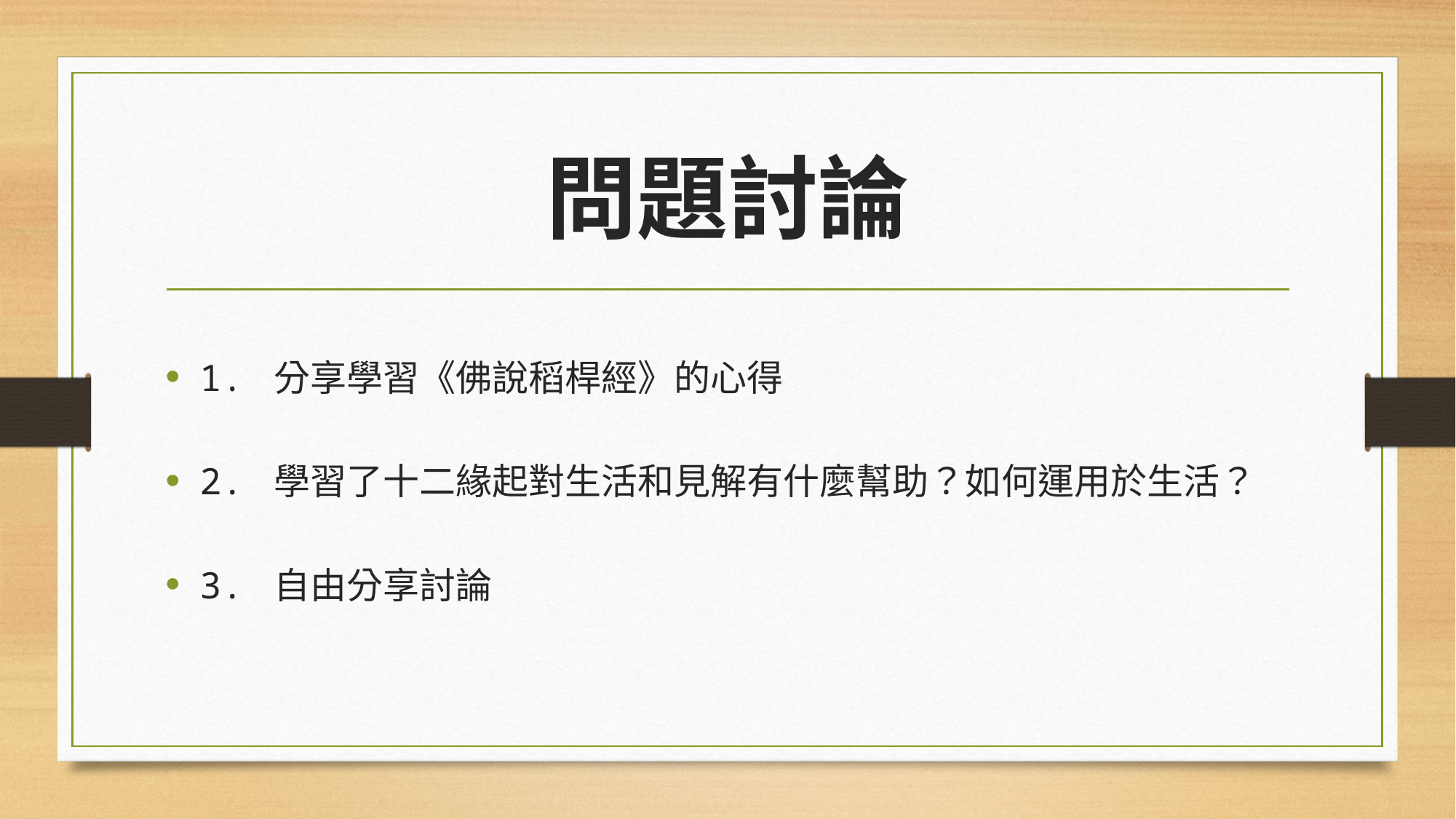

# 問題討論
1. 分享學習《佛說稻桿經》的心得
2. 學習了十二緣起對生活和見解有什麼幫助？如何運用於生活？
3. 自由分享討論